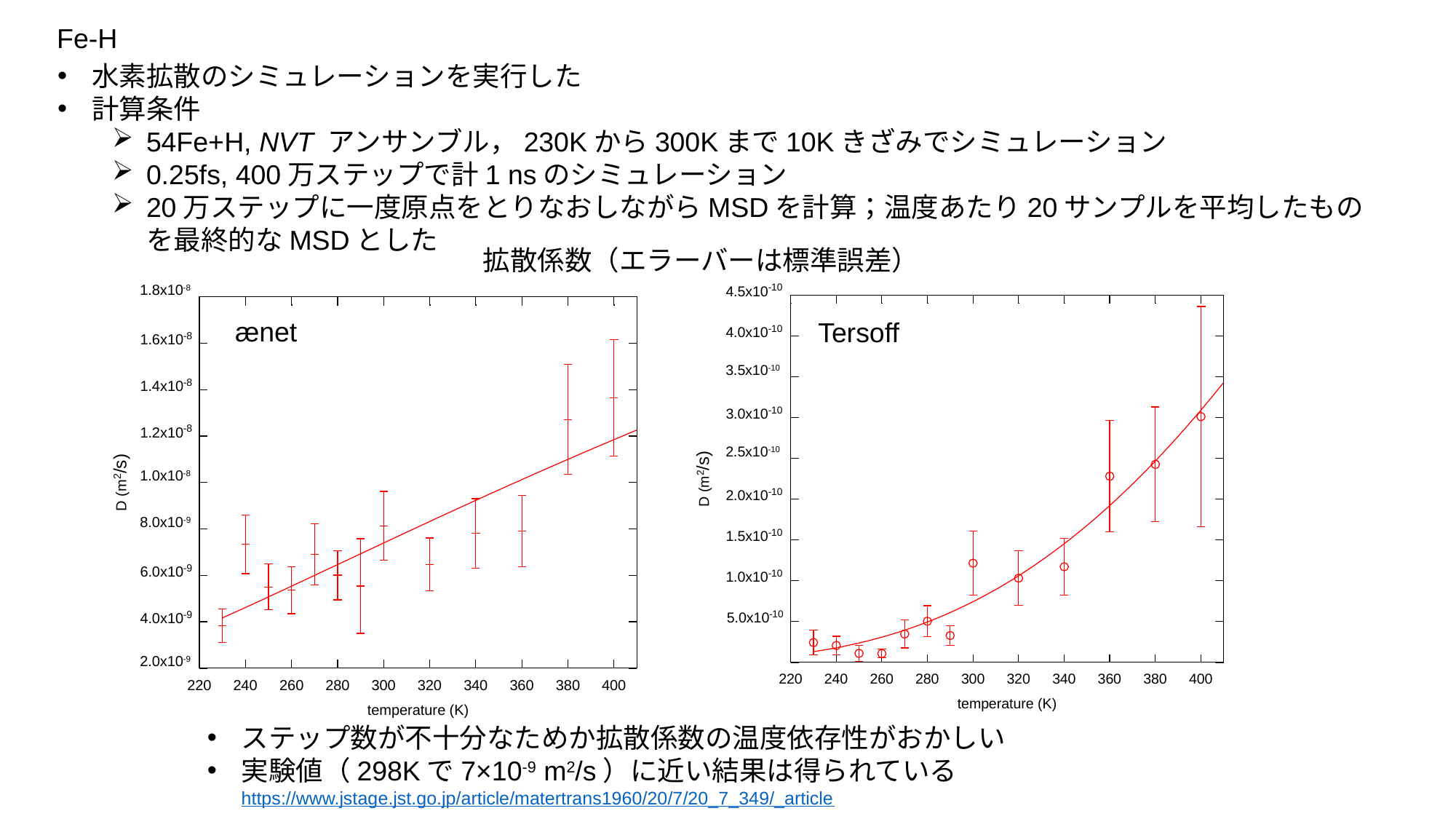

Fe-H
水素拡散のシミュレーションを実行した
計算条件
54Fe+H, NVT アンサンブル，230Kから300Kまで10Kきざみでシミュレーション
0.25fs, 400万ステップで計1 nsのシミュレーション
20万ステップに一度原点をとりなおしながらMSDを計算；温度あたり20サンプルを平均したものを最終的なMSDとした
拡散係数（エラーバーは標準誤差）
4.5x10-10

4.0x10-10

3.5x10-10

3.0x10-10

2.5x10-10

D (m2/s)
2.0x10-10

1.5x10-10

1.0x10-10

5.0x10-10

220
240
260
280
300
320
340
360
380
400
temperature (K)

1.8x10-8

1.6x10-8

1.4x10-8

1.2x10-8

1.0x10-8
D (m2/s)

8.0x10-9

6.0x10-9

4.0x10-9

2.0x10-9

220
240
260
280
300
320
340
360
380
400
temperature (K)

ænet
Tersoff
ステップ数が不十分なためか拡散係数の温度依存性がおかしい
実験値（298Kで7×10-9 m2/s）に近い結果は得られている
https://www.jstage.jst.go.jp/article/matertrans1960/20/7/20_7_349/_article